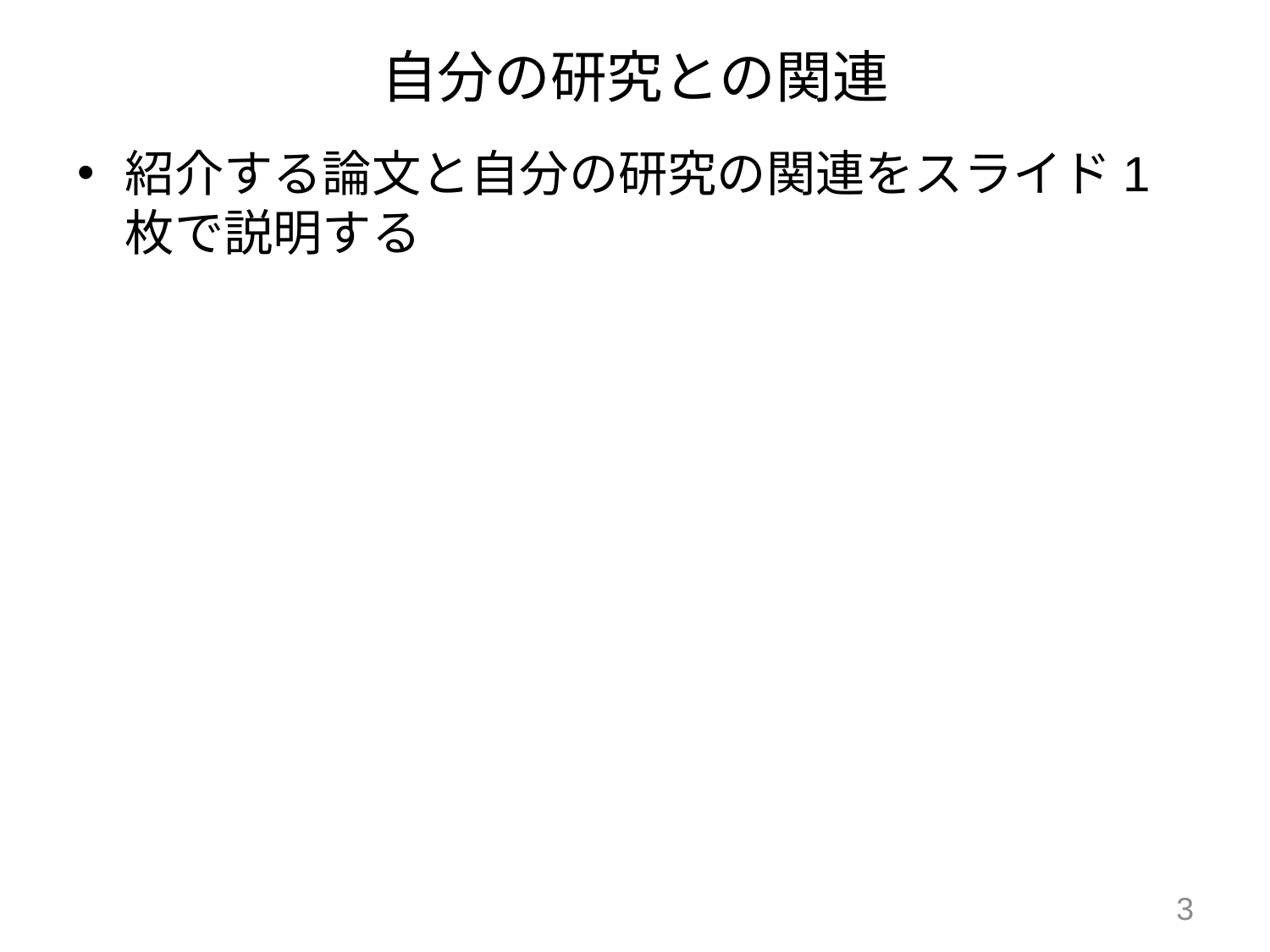

# 自分の研究との関連
紹介する論文と自分の研究の関連をスライド1枚で説明する
3